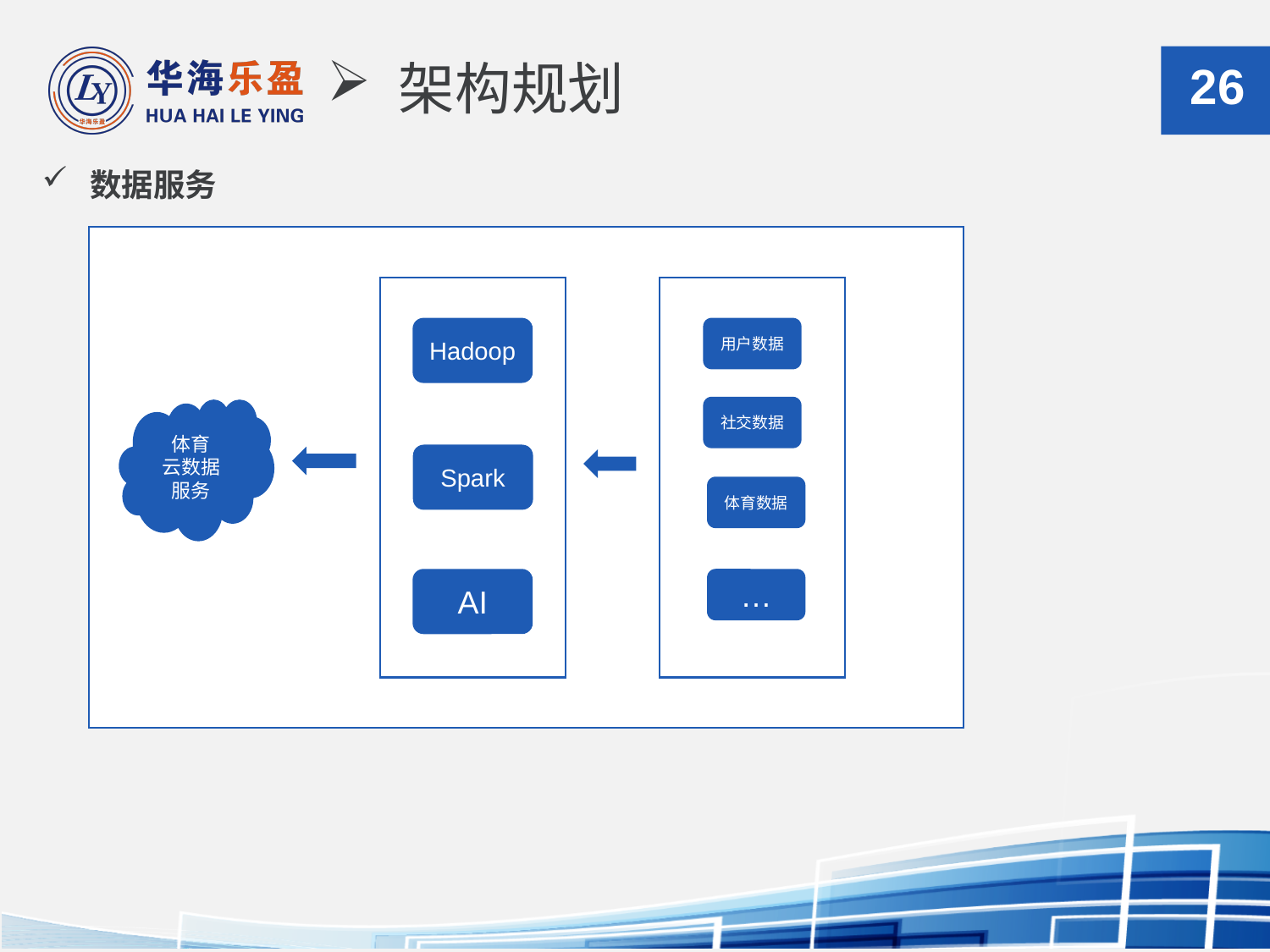

架构规划
26
# 数据服务

Hadoop
用户数据
社交数据
体育
云数据服务
Spark

体育数据
AI
…